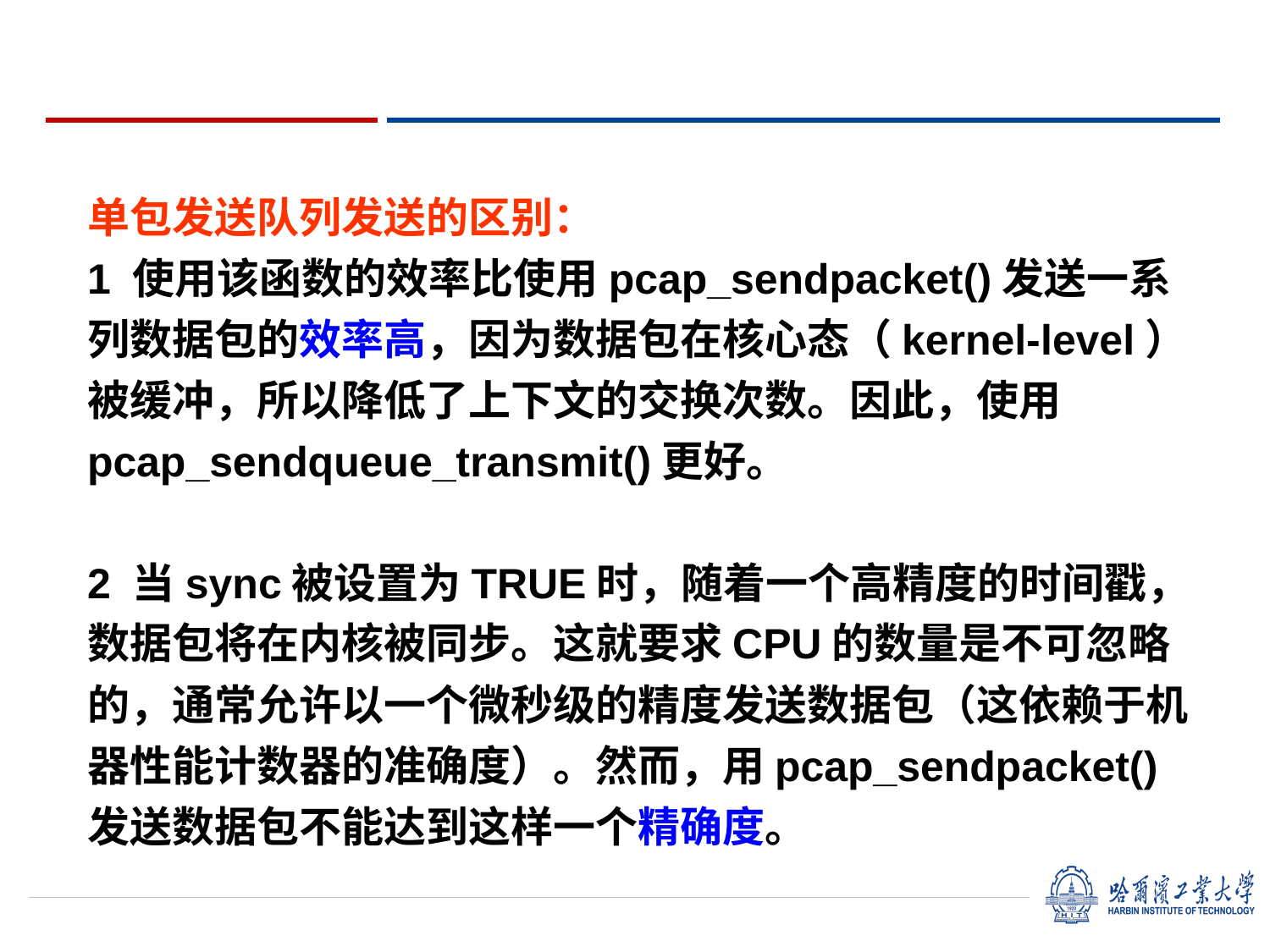

单包发送队列发送的区别：
1 使用该函数的效率比使用pcap_sendpacket()发送一系列数据包的效率高，因为数据包在核心态（kernel-level）被缓冲，所以降低了上下文的交换次数。因此，使用pcap_sendqueue_transmit()更好。

2 当sync被设置为TRUE时，随着一个高精度的时间戳，数据包将在内核被同步。这就要求CPU的数量是不可忽略的，通常允许以一个微秒级的精度发送数据包（这依赖于机器性能计数器的准确度）。然而，用pcap_sendpacket()发送数据包不能达到这样一个精确度。

67